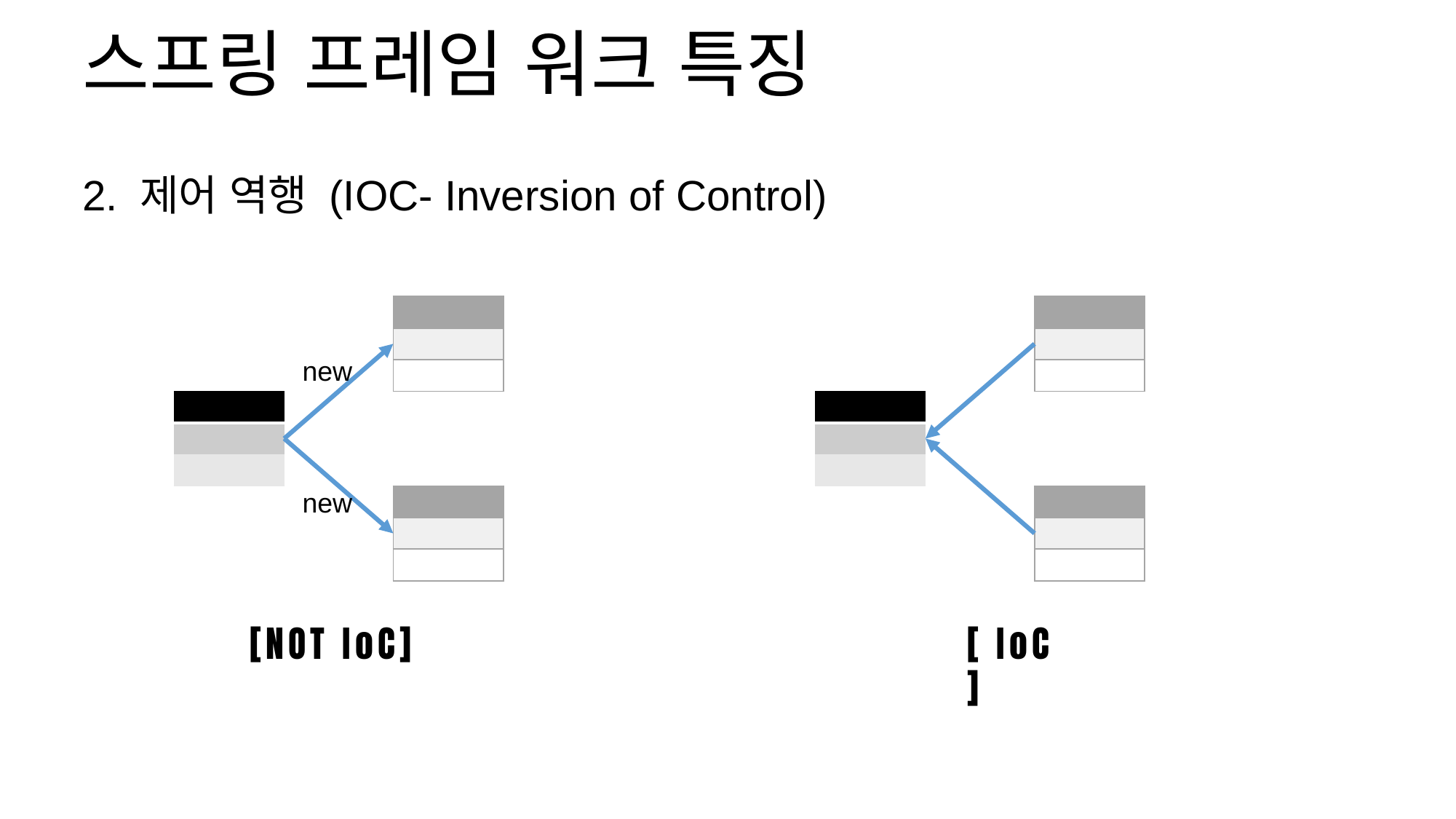

스프링 프레임 워크 특징
2. 제어 역행 (IOC- Inversion of Control)
|  |
| --- |
|  |
|  |
|  |
| --- |
|  |
|  |
new
|  |
| --- |
|  |
|  |
|  |
| --- |
|  |
|  |
new
|  |
| --- |
|  |
|  |
|  |
| --- |
|  |
|  |
[NOT IoC]
[ IoC]